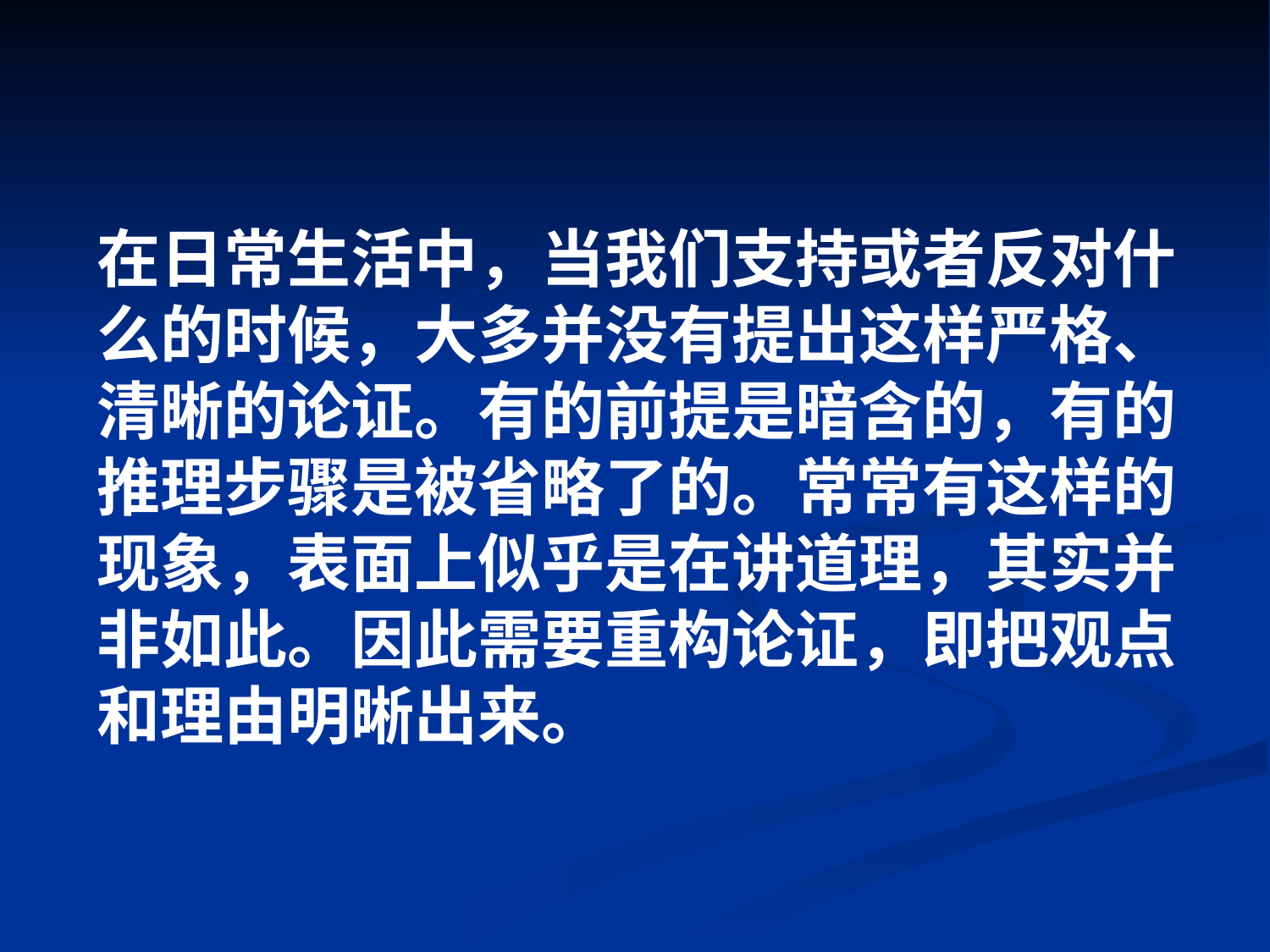

在日常生活中，当我们支持或者反对什么的时候，大多并没有提出这样严格、清晰的论证。有的前提是暗含的，有的推理步骤是被省略了的。常常有这样的现象，表面上似乎是在讲道理，其实并非如此。因此需要重构论证，即把观点和理由明晰出来。